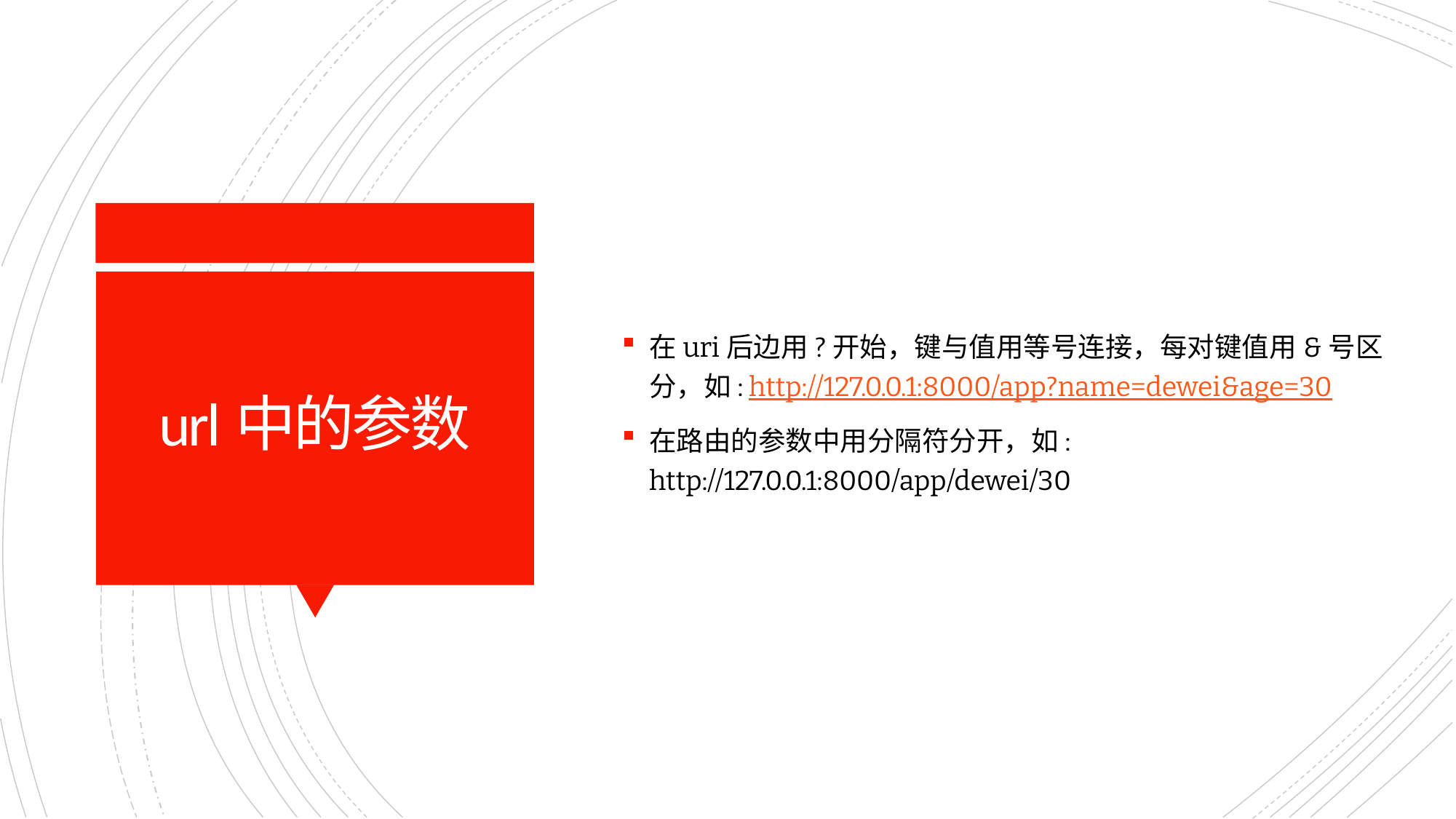

在uri后边用?开始，键与值用等号连接，每对键值用&号区分，如: http://127.0.0.1:8000/app?name=dewei&age=30
在路由的参数中用分隔符分开，如: http://127.0.0.1:8000/app/dewei/30
# url中的参数